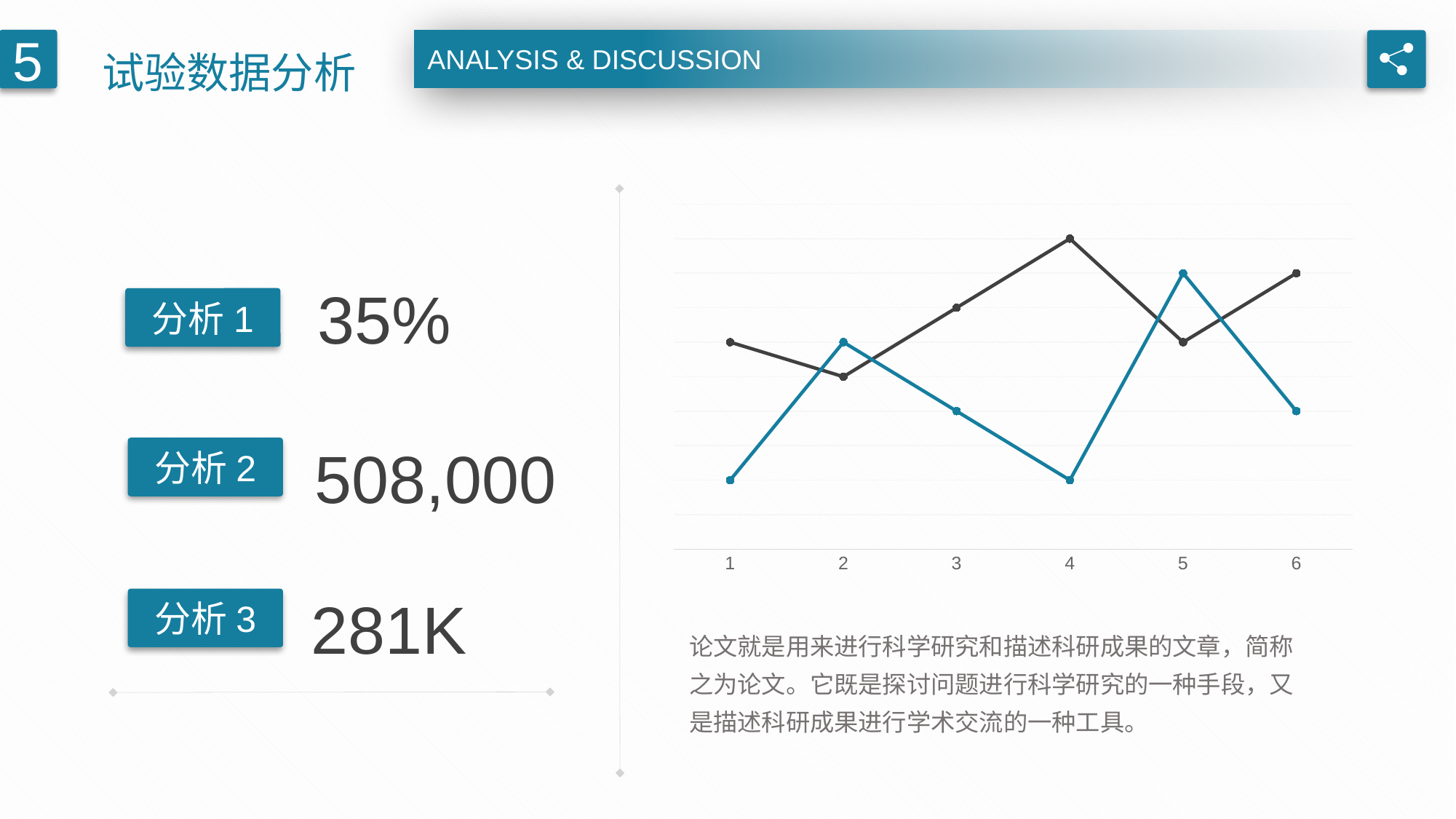

试验数据分析
5

ANALYSIS & DISCUSSION

### Chart

| Category |  |  |
|---|---|---|
35%
分析1
508,000
分析2
281K
分析3
论文就是用来进行科学研究和描述科研成果的文章，简称之为论文。它既是探讨问题进行科学研究的一种手段，又是描述科研成果进行学术交流的一种工具。